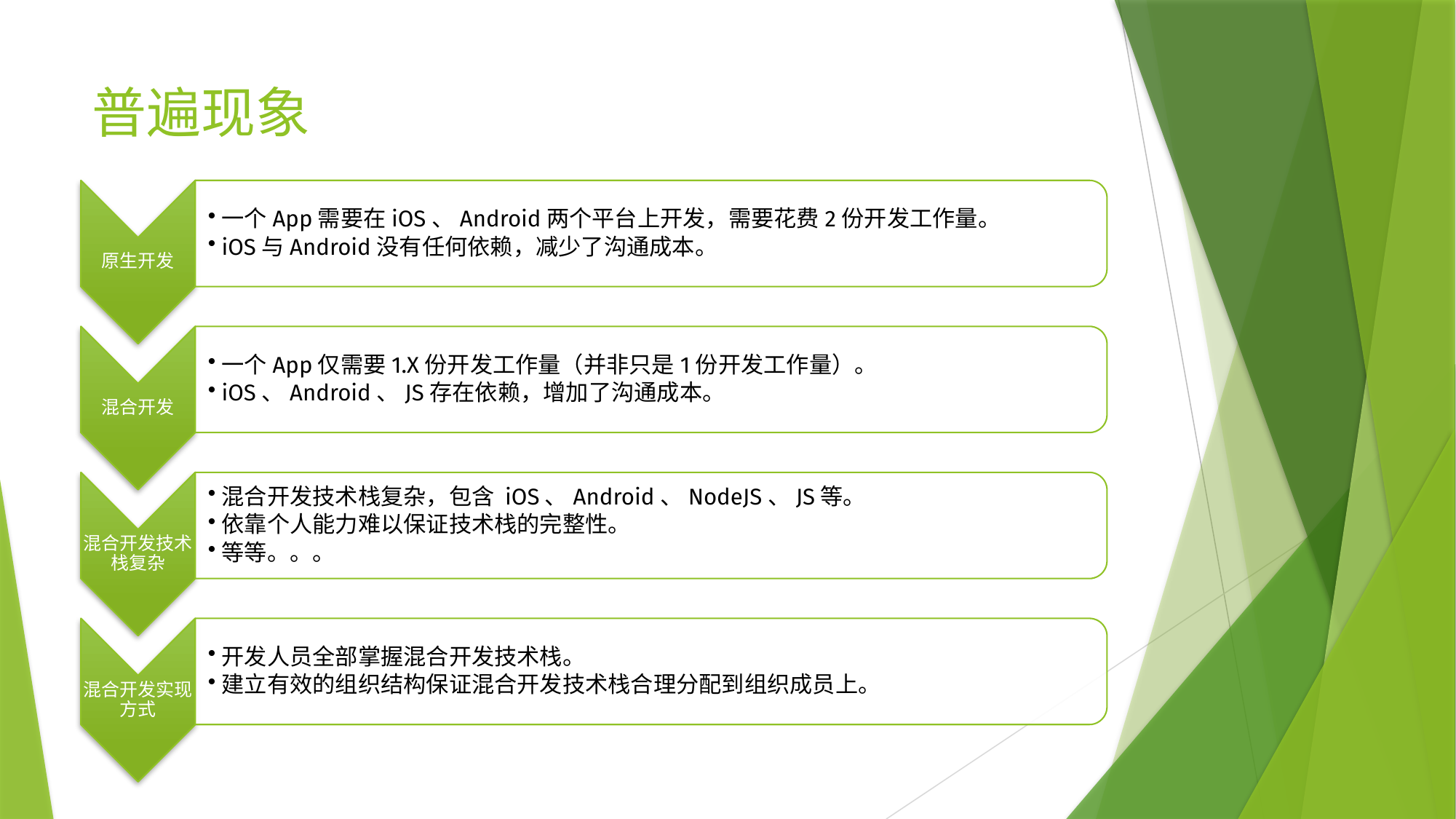

# 普遍现象
原生开发
一个App需要在iOS、Android两个平台上开发，需要花费2份开发工作量。
iOS与Android没有任何依赖，减少了沟通成本。
混合开发
一个App仅需要1.X份开发工作量（并非只是1份开发工作量）。
iOS、Android、JS存在依赖，增加了沟通成本。
混合开发技术栈复杂
混合开发技术栈复杂，包含 iOS、Android、NodeJS、JS等。
依靠个人能力难以保证技术栈的完整性。
等等。。。
混合开发实现方式
开发人员全部掌握混合开发技术栈。
建立有效的组织结构保证混合开发技术栈合理分配到组织成员上。